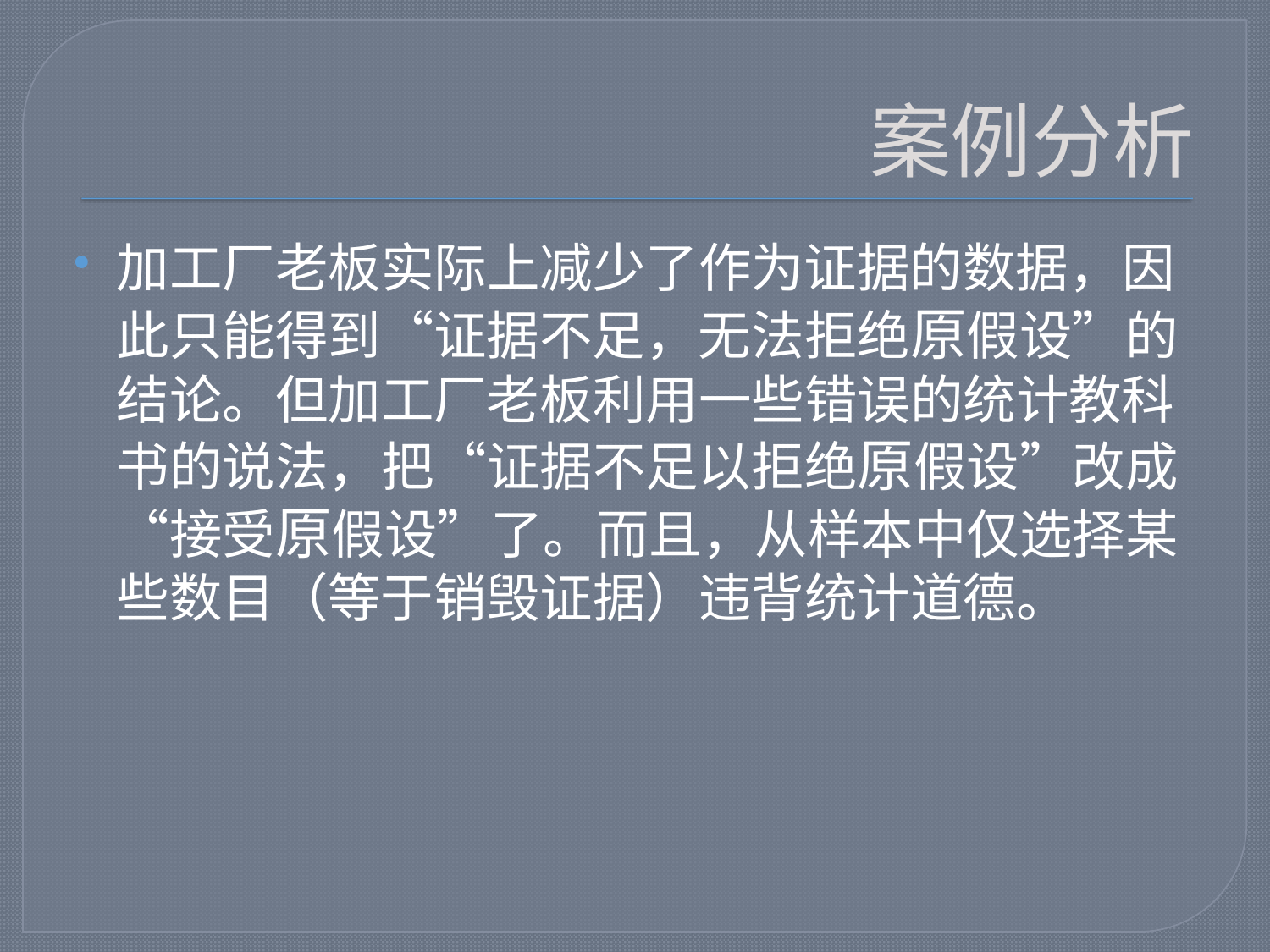

# 案例分析
加工厂老板实际上减少了作为证据的数据，因此只能得到“证据不足，无法拒绝原假设”的结论。但加工厂老板利用一些错误的统计教科书的说法，把“证据不足以拒绝原假设”改成“接受原假设”了。而且，从样本中仅选择某些数目（等于销毁证据）违背统计道德。